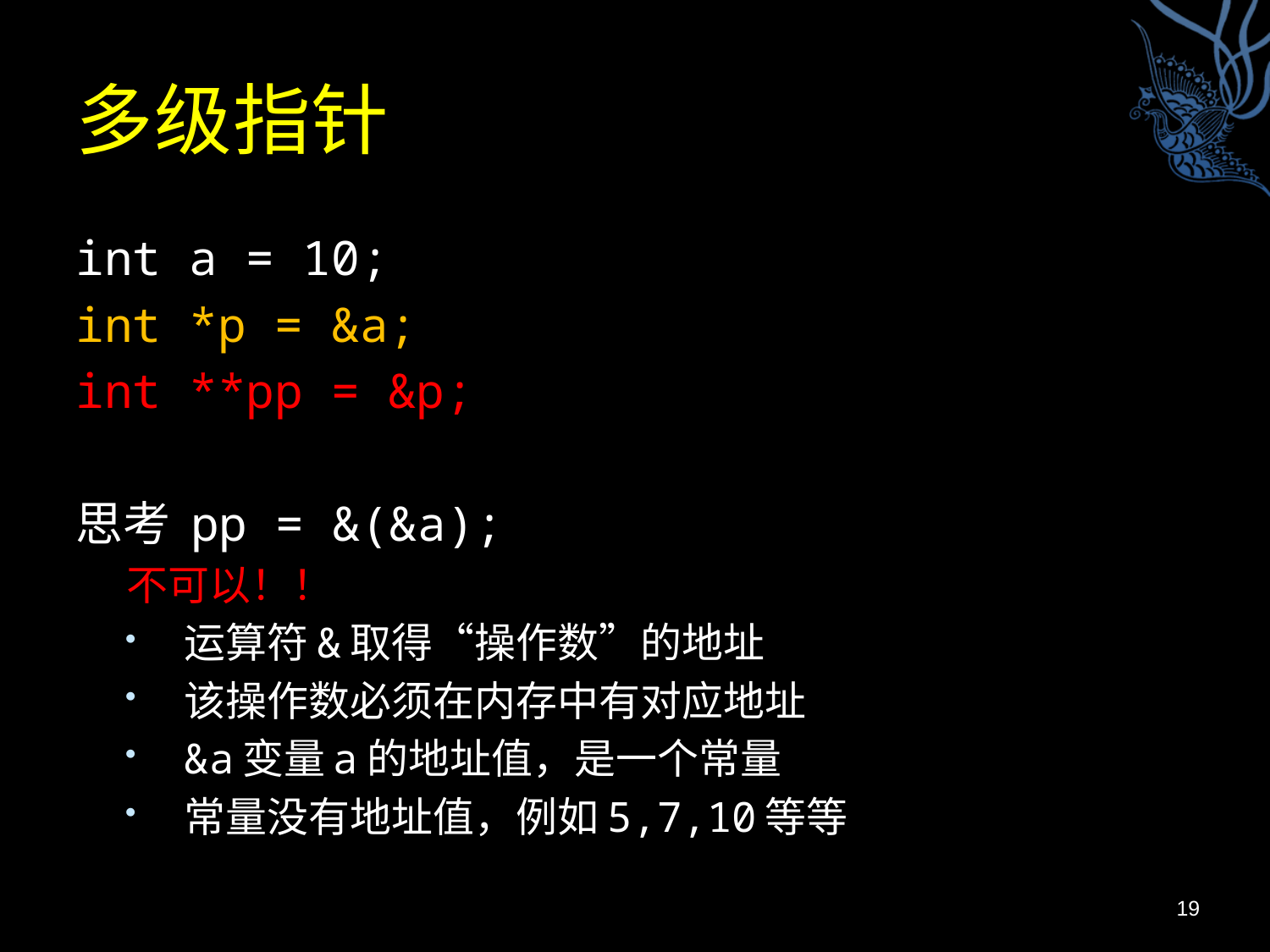

# 多级指针
int a = 10;
int *p = &a;
int **pp = &p;

思考 pp = &(&a);
不可以！！
运算符&取得“操作数”的地址
该操作数必须在内存中有对应地址
&a变量a的地址值，是一个常量
常量没有地址值，例如5,7,10等等

19